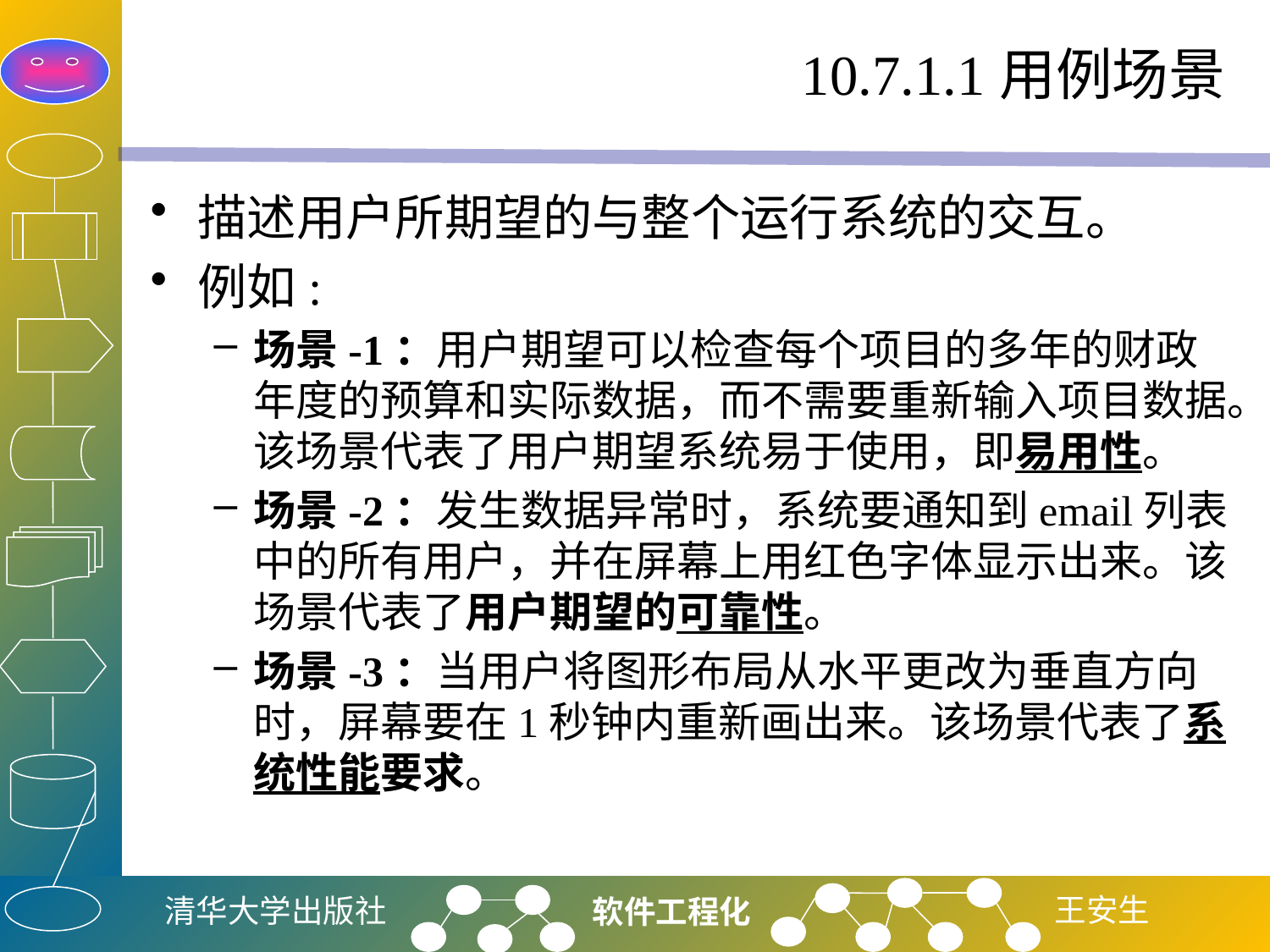

# 10.7.1.1用例场景
描述用户所期望的与整个运行系统的交互。
例如:
场景-1：用户期望可以检查每个项目的多年的财政年度的预算和实际数据，而不需要重新输入项目数据。该场景代表了用户期望系统易于使用，即易用性。
场景-2：发生数据异常时，系统要通知到email列表中的所有用户，并在屏幕上用红色字体显示出来。该场景代表了用户期望的可靠性。
场景-3：当用户将图形布局从水平更改为垂直方向时，屏幕要在1秒钟内重新画出来。该场景代表了系统性能要求。